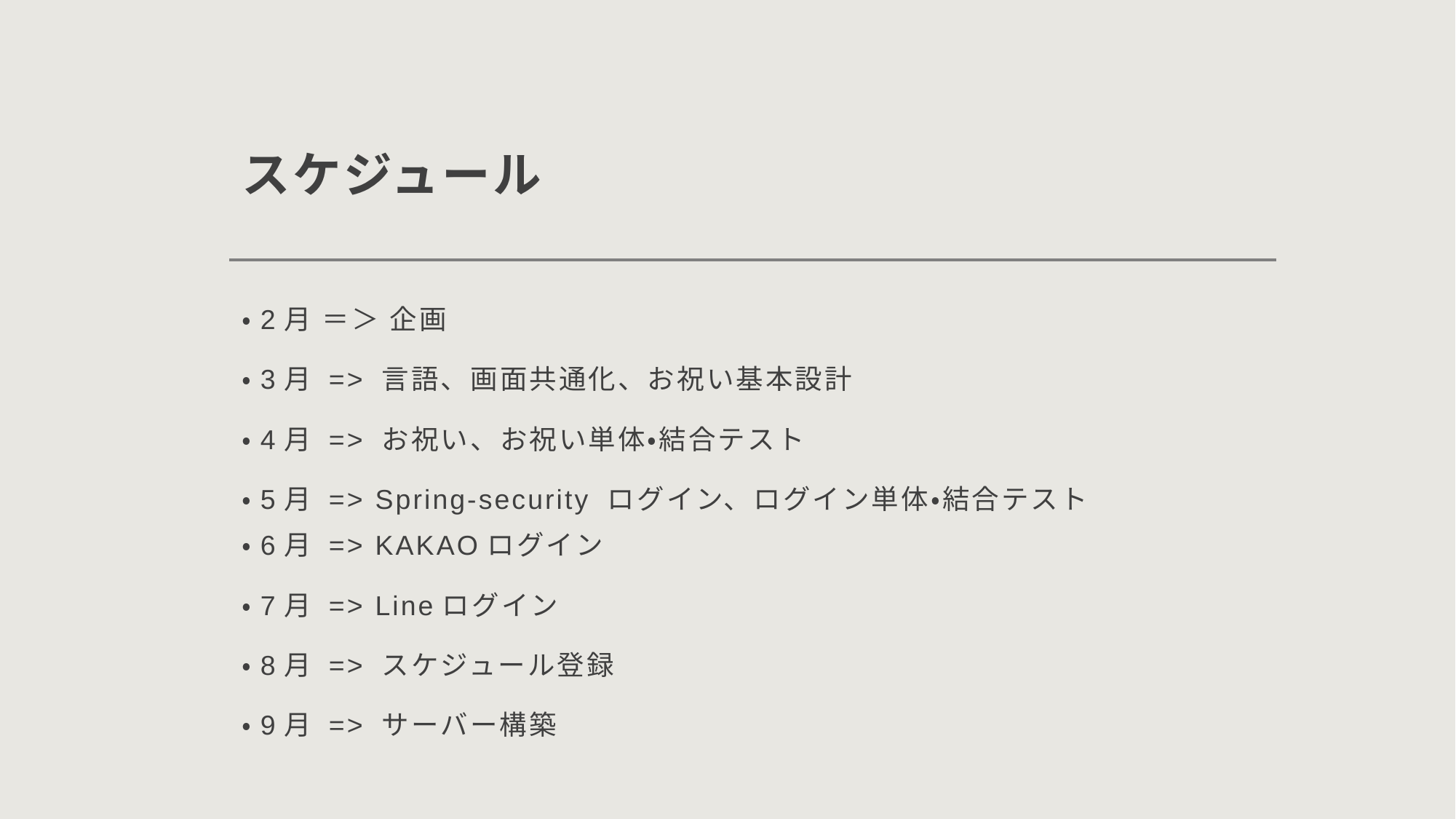

# スケジュール
・2月 ＝＞ 企画
・3月 => 言語、画面共通化、お祝い基本設計
・4月 => お祝い、お祝い単体・結合テスト
・5月 => Spring-security ログイン、ログイン単体・結合テスト
・6月 => KAKAOログイン
・7月 => Lineログイン
・8月 => スケジュール登録
・9月 => サーバー構築